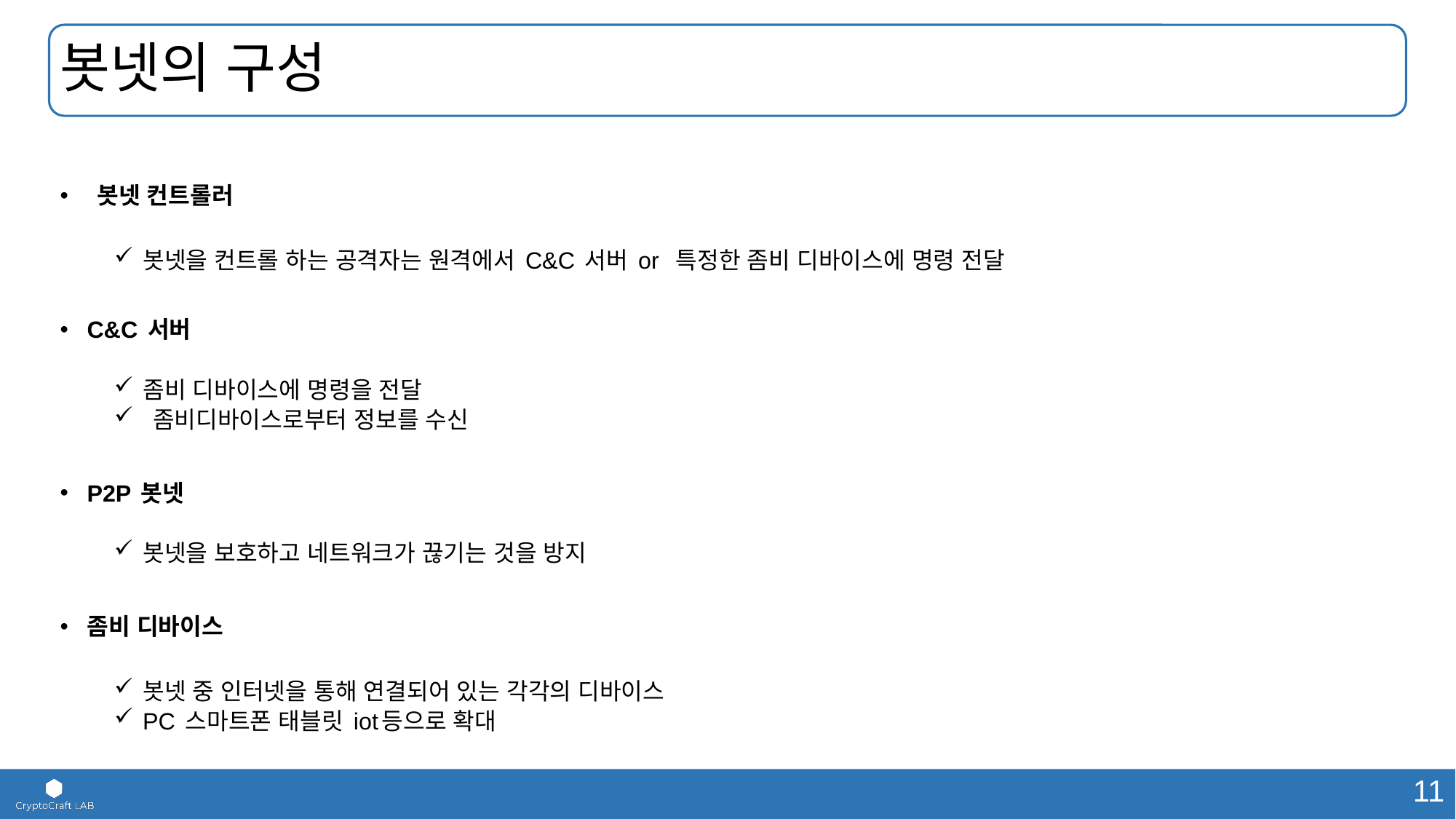

# 봇넷의 구성

 봇넷 컨트롤러

봇넷을 컨트롤 하는 공격자는 원격에서 C&C 서버 or  특정한 좀비 디바이스에 명령 전달

C&C 서버

좀비 디바이스에 명령을 전달
 좀비디바이스로부터 정보를 수신

P2P 봇넷

봇넷을 보호하고 네트워크가 끊기는 것을 방지

좀비 디바이스

봇넷 중 인터넷을 통해 연결되어 있는 각각의 디바이스
PC 스마트폰 태블릿 iot등으로 확대